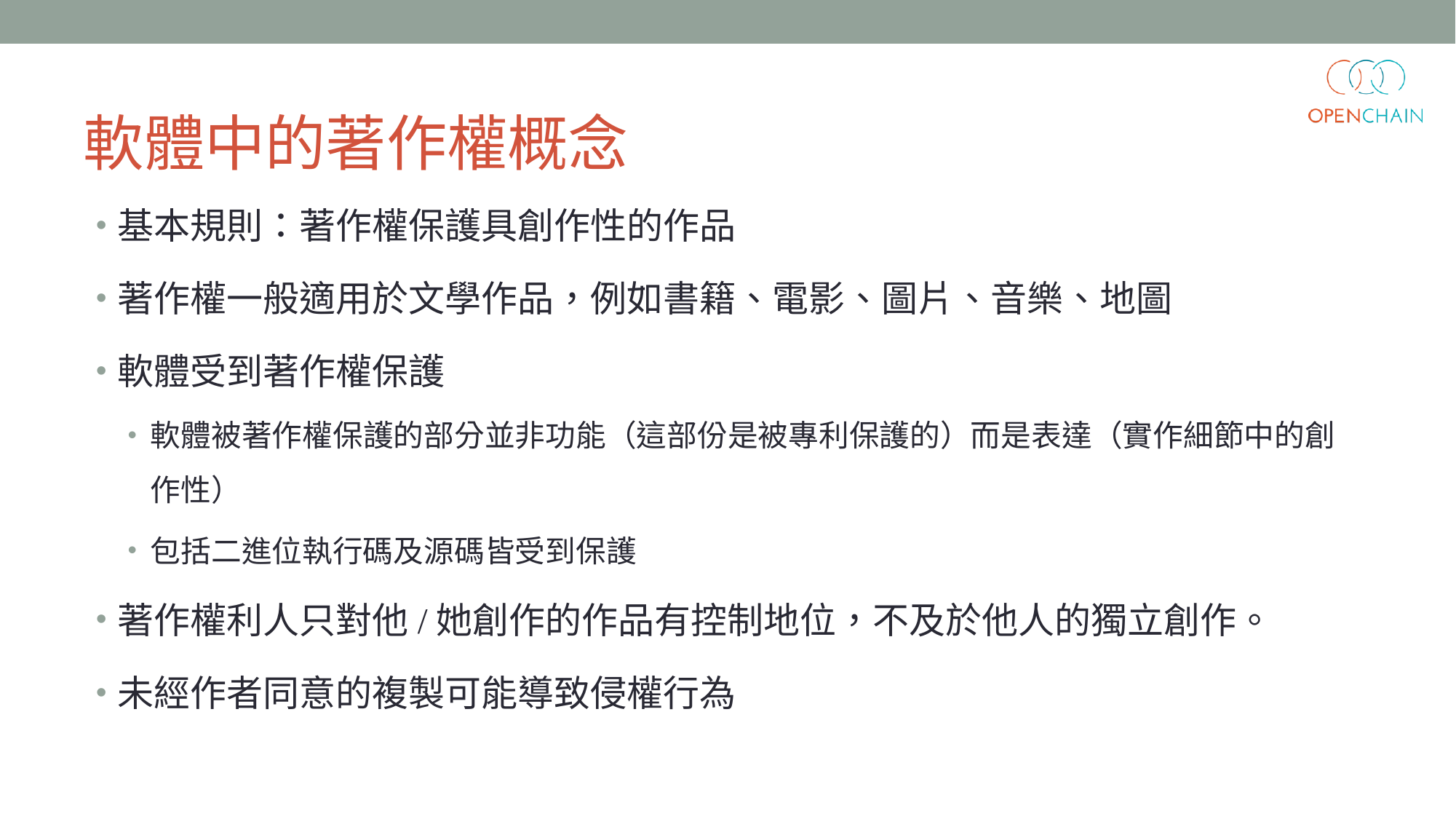

# 軟體中的著作權概念
基本規則：著作權保護具創作性的作品
著作權一般適用於文學作品，例如書籍、電影、圖片、音樂、地圖
軟體受到著作權保護
軟體被著作權保護的部分並非功能（這部份是被專利保護的）而是表達（實作細節中的創作性）
包括二進位執行碼及源碼皆受到保護
著作權利人只對他/她創作的作品有控制地位，不及於他人的獨立創作。
未經作者同意的複製可能導致侵權行為